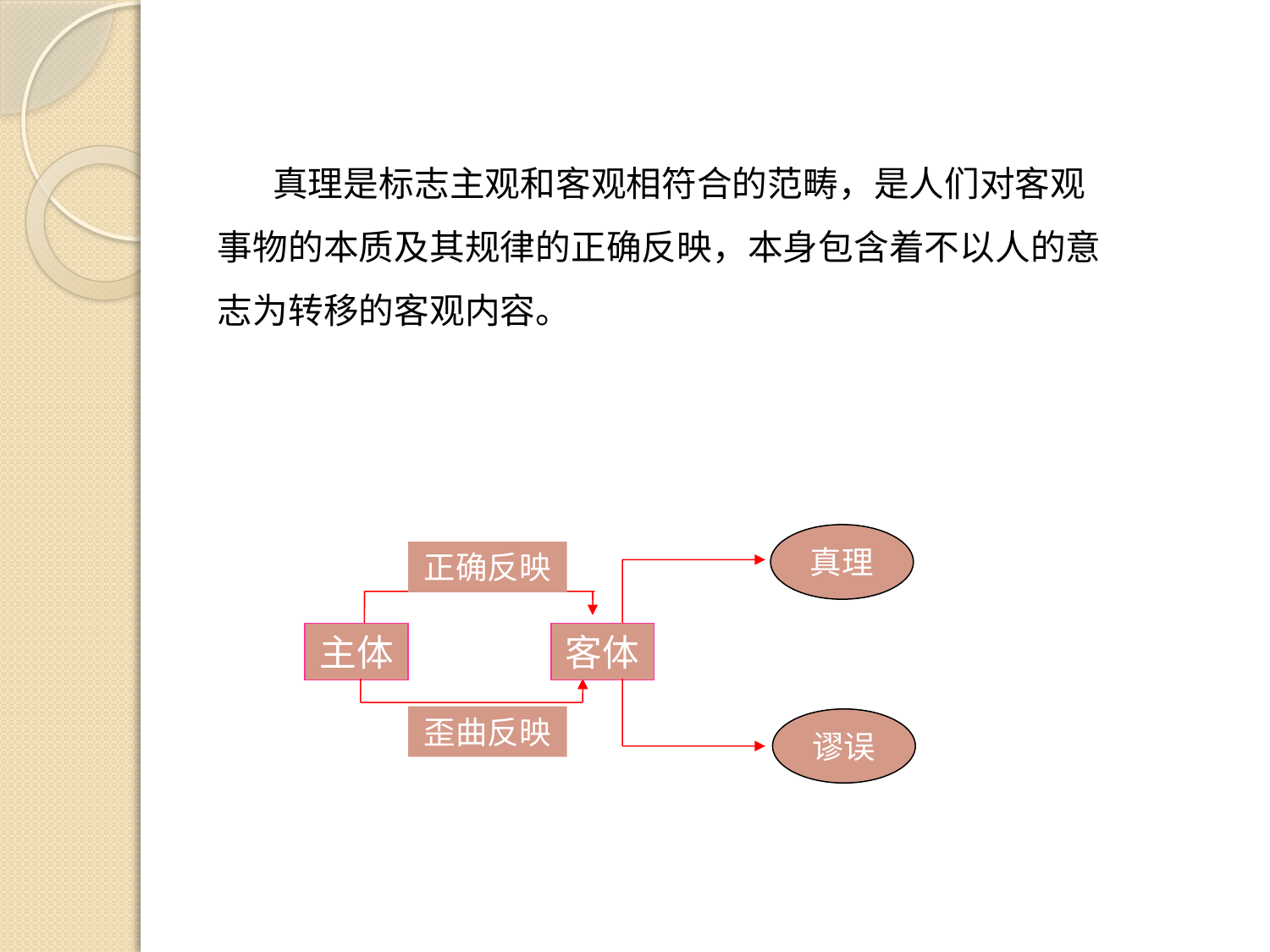

真理是标志主观和客观相符合的范畴，是人们对客观事物的本质及其规律的正确反映，本身包含着不以人的意志为转移的客观内容。

真理
正确反映

主体
客体

歪曲反映
谬误